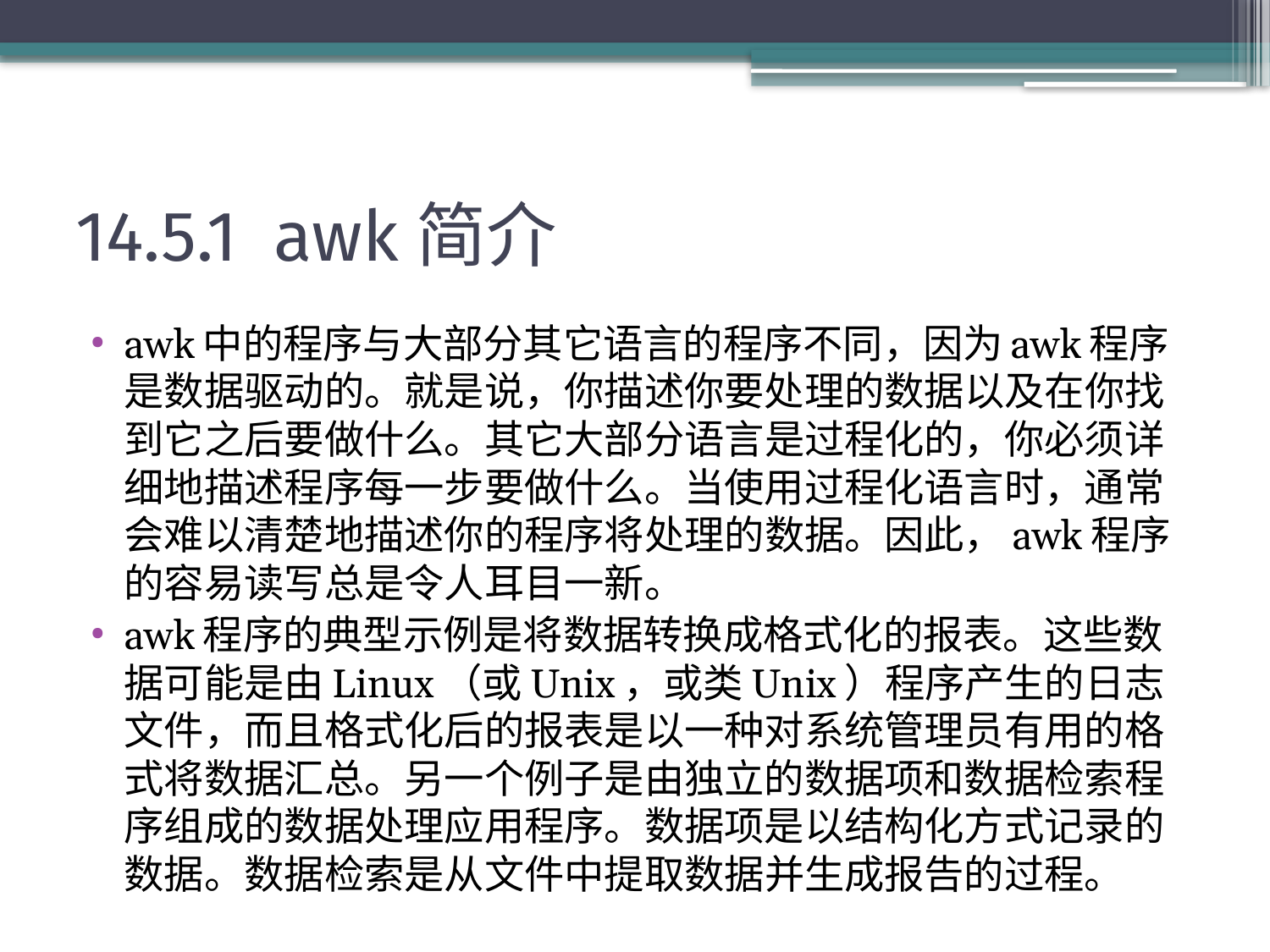

# 14.5.1  awk简介
awk中的程序与大部分其它语言的程序不同，因为awk程序是数据驱动的。就是说，你描述你要处理的数据以及在你找到它之后要做什么。其它大部分语言是过程化的，你必须详细地描述程序每一步要做什么。当使用过程化语言时，通常会难以清楚地描述你的程序将处理的数据。因此，awk程序的容易读写总是令人耳目一新。
awk程序的典型示例是将数据转换成格式化的报表。这些数据可能是由Linux（或Unix，或类Unix）程序产生的日志文件，而且格式化后的报表是以一种对系统管理员有用的格式将数据汇总。另一个例子是由独立的数据项和数据检索程序组成的数据处理应用程序。数据项是以结构化方式记录的数据。数据检索是从文件中提取数据并生成报告的过程。